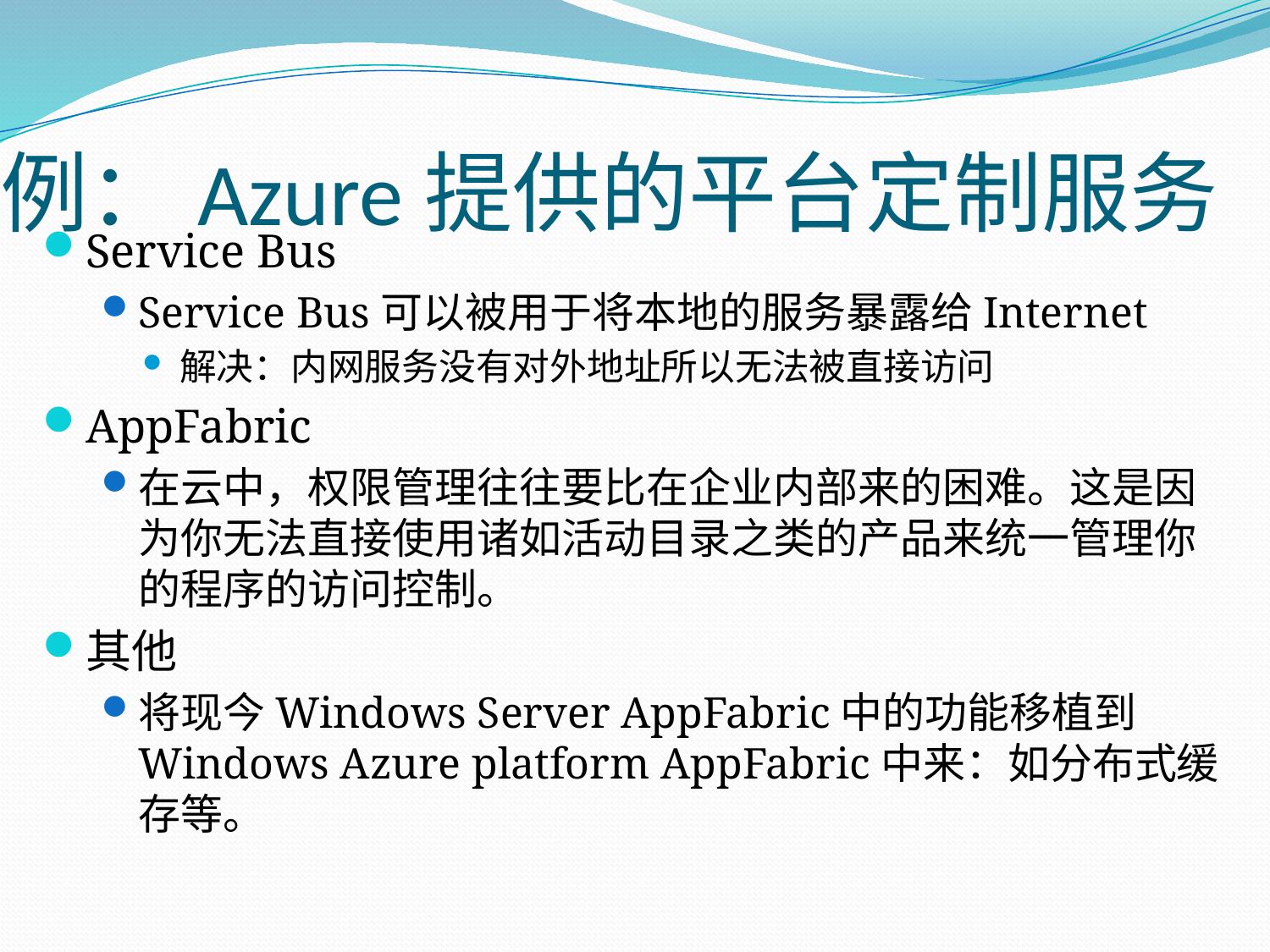

# 例：Azure提供的平台定制服务
Service Bus
Service Bus可以被用于将本地的服务暴露给Internet
解决：内网服务没有对外地址所以无法被直接访问
AppFabric
在云中，权限管理往往要比在企业内部来的困难。这是因为你无法直接使用诸如活动目录之类的产品来统一管理你的程序的访问控制。
其他
将现今Windows Server AppFabric中的功能移植到Windows Azure platform AppFabric中来：如分布式缓存等。